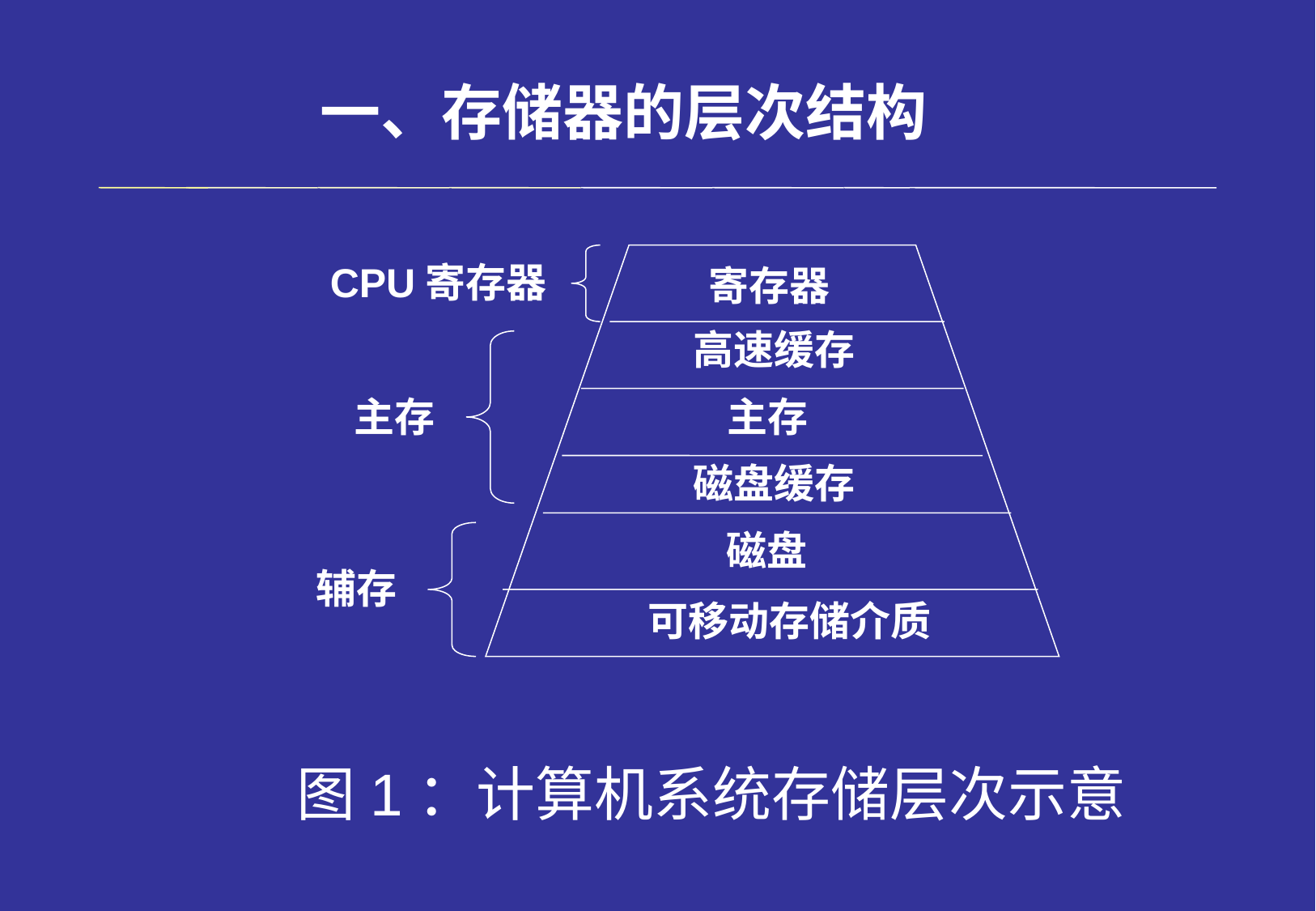

# 一、存储器的层次结构

寄存器
高速缓存

主存

磁盘缓存

磁盘

可移动存储介质

CPU寄存器

主存

辅存

图1：计算机系统存储层次示意